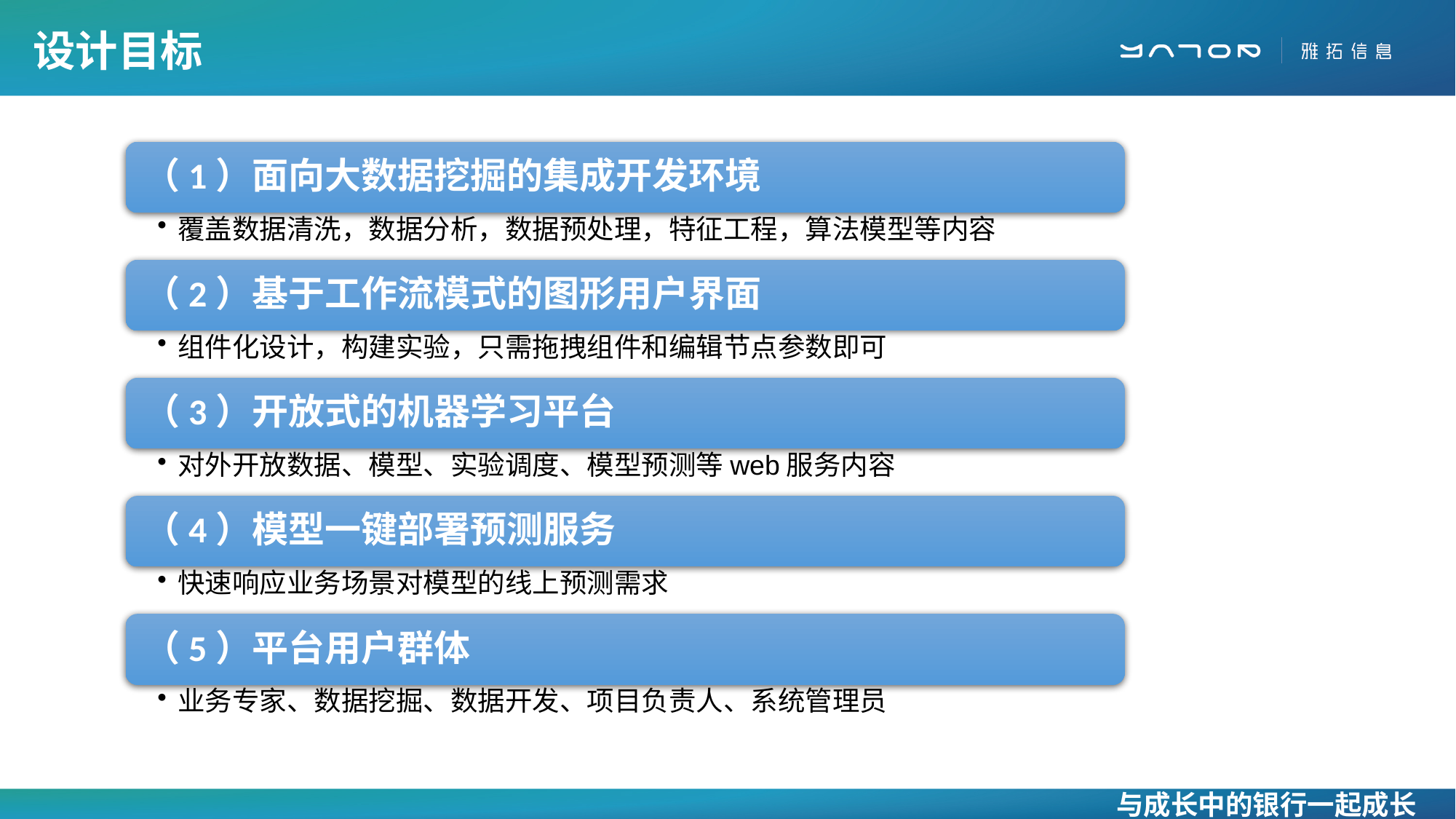

# 设计目标
（1）面向大数据挖掘的集成开发环境
覆盖数据清洗，数据分析，数据预处理，特征工程，算法模型等内容
（2）基于工作流模式的图形用户界面
组件化设计，构建实验，只需拖拽组件和编辑节点参数即可
（3）开放式的机器学习平台
对外开放数据、模型、实验调度、模型预测等web服务内容
（4）模型一键部署预测服务
快速响应业务场景对模型的线上预测需求
（5）平台用户群体
业务专家、数据挖掘、数据开发、项目负责人、系统管理员